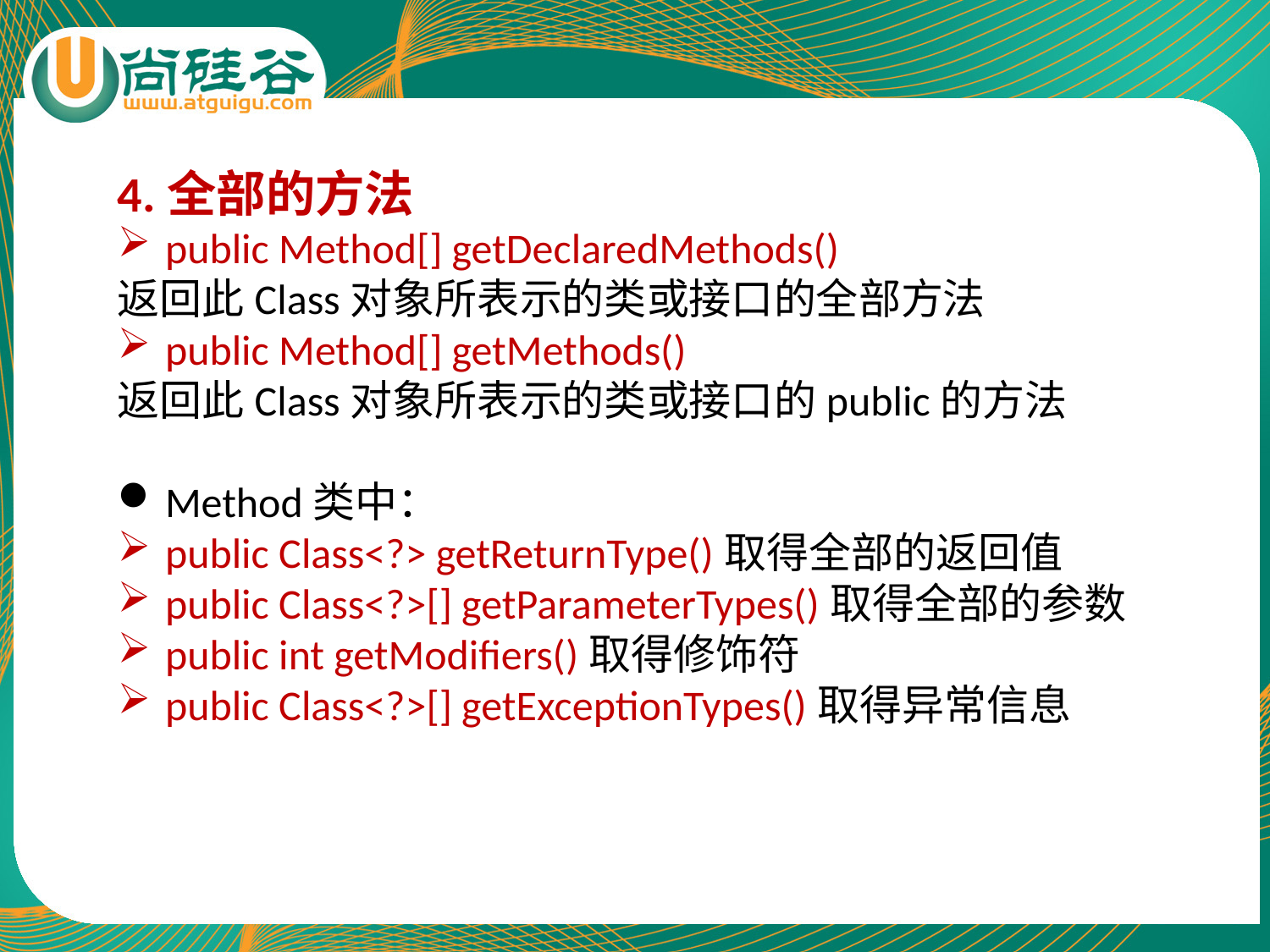

4.全部的方法
public Method[] getDeclaredMethods()
返回此Class对象所表示的类或接口的全部方法
public Method[] getMethods()
返回此Class对象所表示的类或接口的public的方法

Method类中：
public Class<?> getReturnType()取得全部的返回值
public Class<?>[] getParameterTypes()取得全部的参数
public int getModifiers()取得修饰符
public Class<?>[] getExceptionTypes()取得异常信息